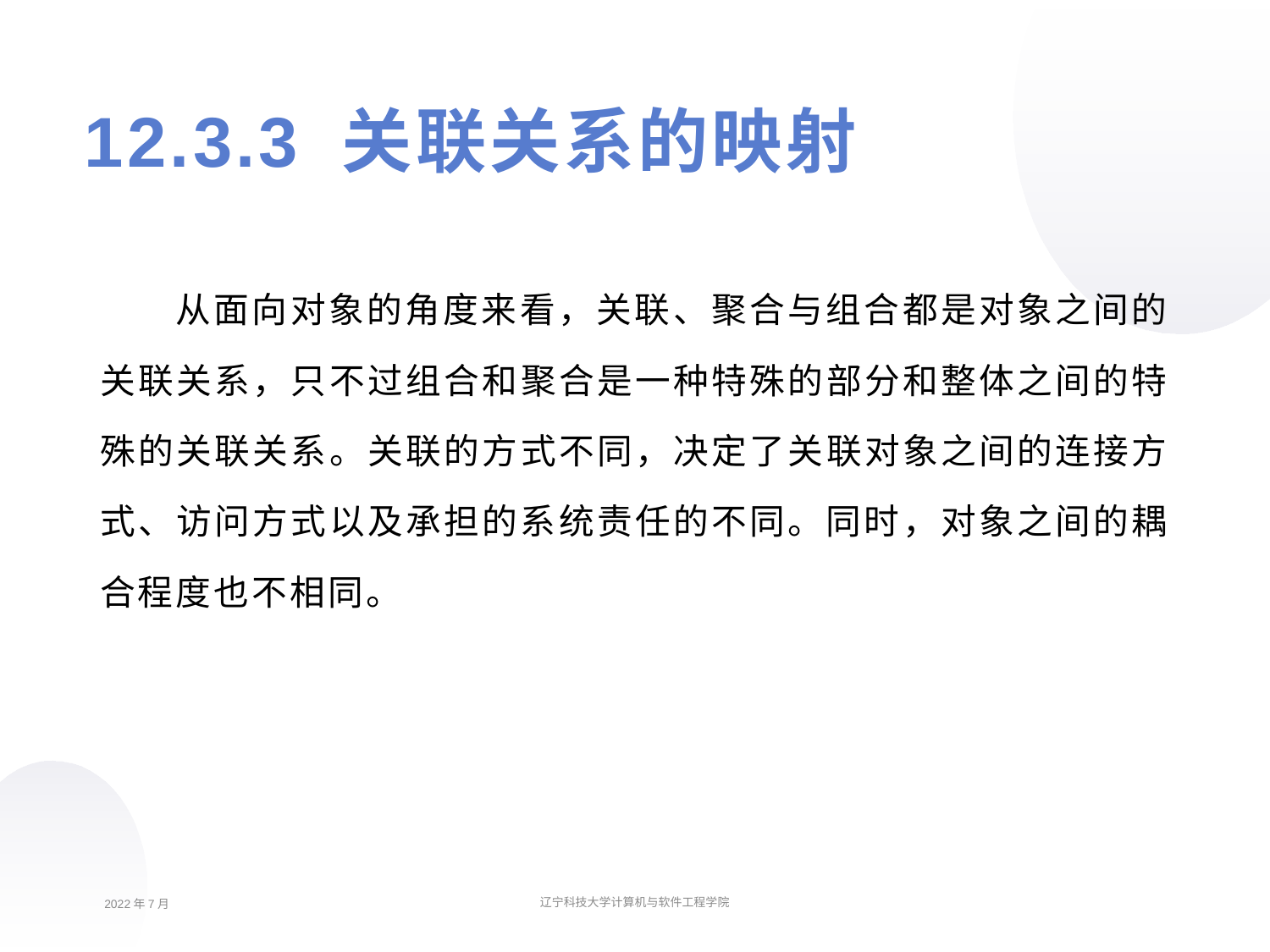

12.3.3 关联关系的映射
从面向对象的角度来看，关联、聚合与组合都是对象之间的关联关系，只不过组合和聚合是一种特殊的部分和整体之间的特殊的关联关系。关联的方式不同，决定了关联对象之间的连接方式、访问方式以及承担的系统责任的不同。同时，对象之间的耦合程度也不相同。

2022年7月
辽宁科技大学计算机与软件工程学院
49